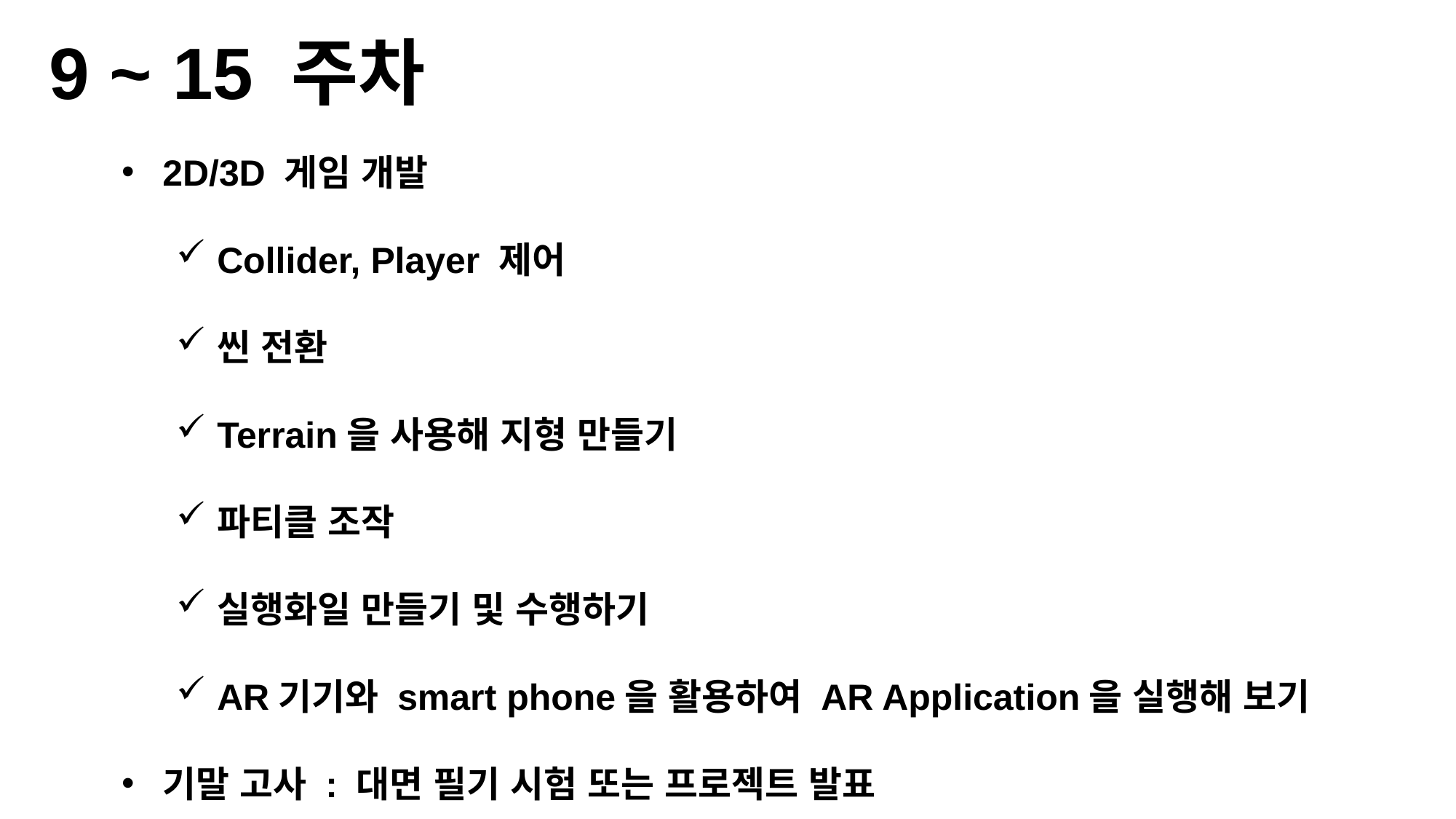

9 ~ 15 주차

2D/3D 게임 개발

Collider, Player 제어

씬 전환

Terrain을 사용해 지형 만들기

파티클 조작

실행화일 만들기 및 수행하기

AR기기와 smart phone을 활용하여 AR Application을 실행해 보기

기말 고사 : 대면 필기 시험 또는 프로젝트 발표